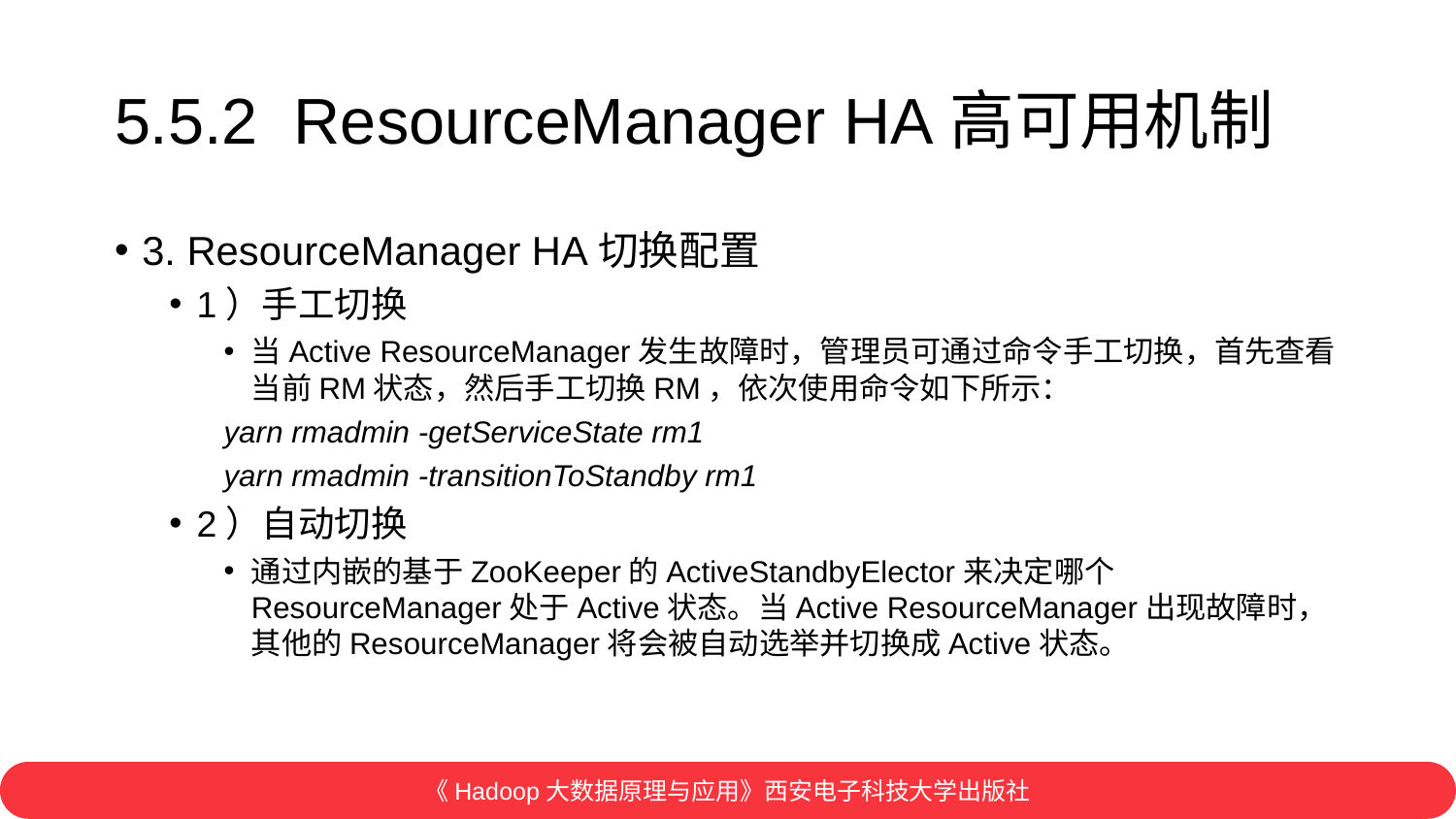

# 5.5.2  ResourceManager HA高可用机制
3. ResourceManager HA切换配置
1）手工切换
当Active ResourceManager发生故障时，管理员可通过命令手工切换，首先查看当前RM状态，然后手工切换RM，依次使用命令如下所示：
yarn rmadmin -getServiceState rm1
yarn rmadmin -transitionToStandby rm1
2）自动切换
通过内嵌的基于ZooKeeper的ActiveStandbyElector来决定哪个ResourceManager处于Active状态。当Active ResourceManager出现故障时，其他的ResourceManager将会被自动选举并切换成Active状态。